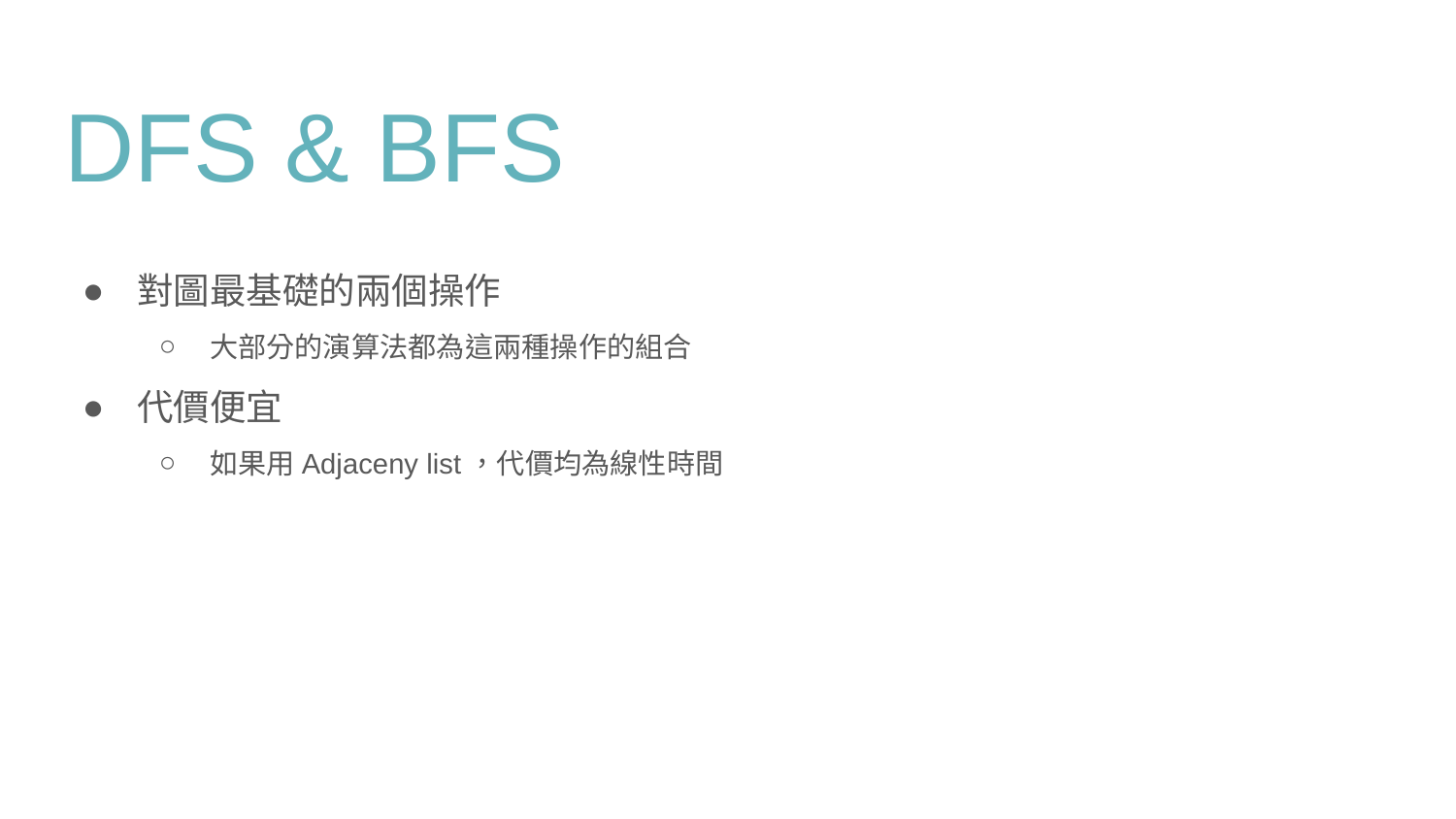

# DFS & BFS
對圖最基礎的兩個操作
大部分的演算法都為這兩種操作的組合
代價便宜
如果用Adjaceny list，代價均為線性時間